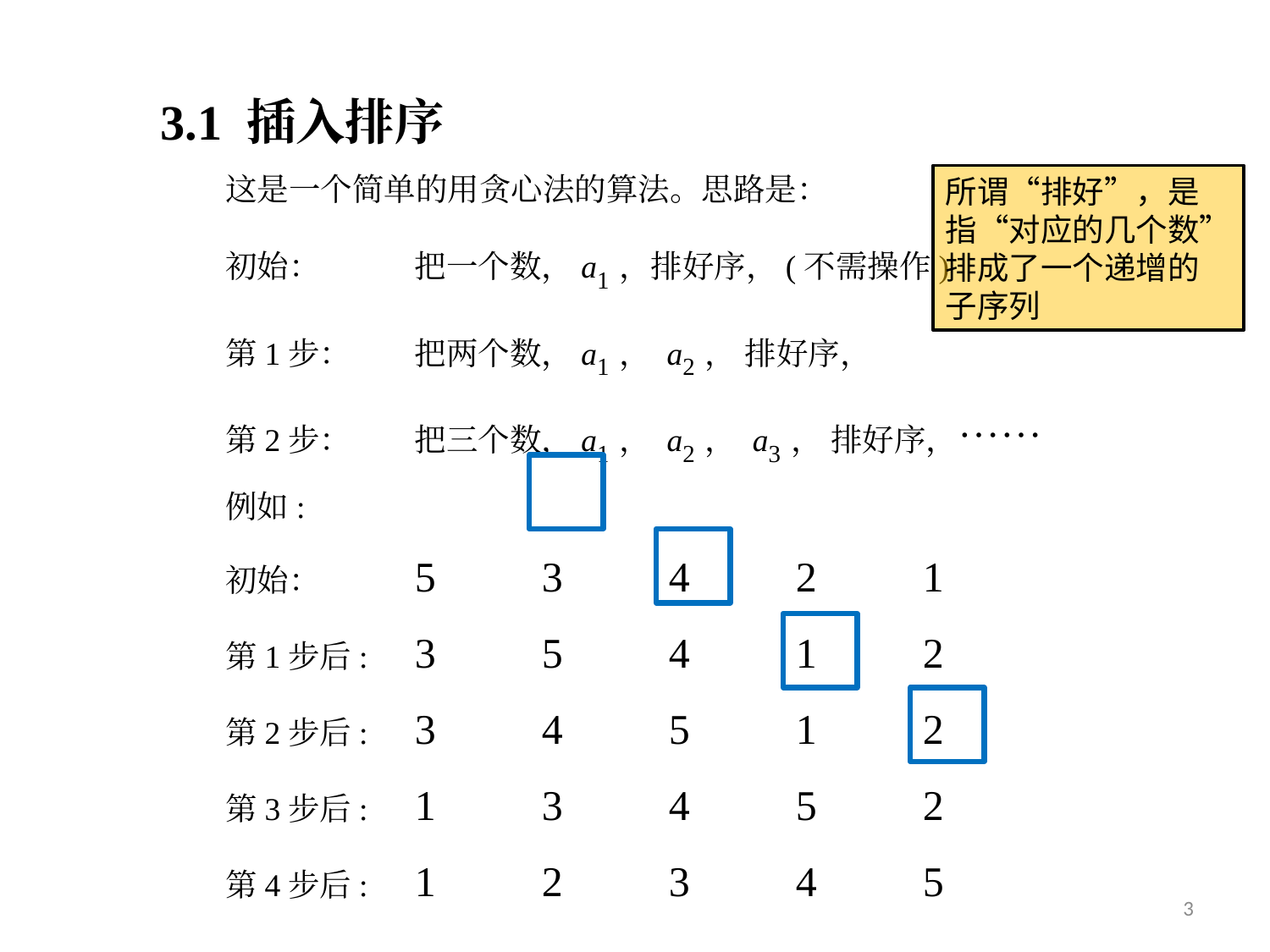

3.1 插入排序
这是一个简单的用贪心法的算法。思路是：
初始：	把一个数，a1，排好序，(不需操作)
第1步：	把两个数，a1， a2， 排好序，
第2步：	把三个数，a1， a2， a3， 排好序，……
例如:
初始：	5	3	4	2	1
第1步后: 	3	5	4	1	2
第2步后: 	3	4	5	1	2
第3步后: 	1	3	4	5	2
第4步后: 	1	2	3	4	5
所谓“排好”，是
指“对应的几个数”
排成了一个递增的
子序列

3